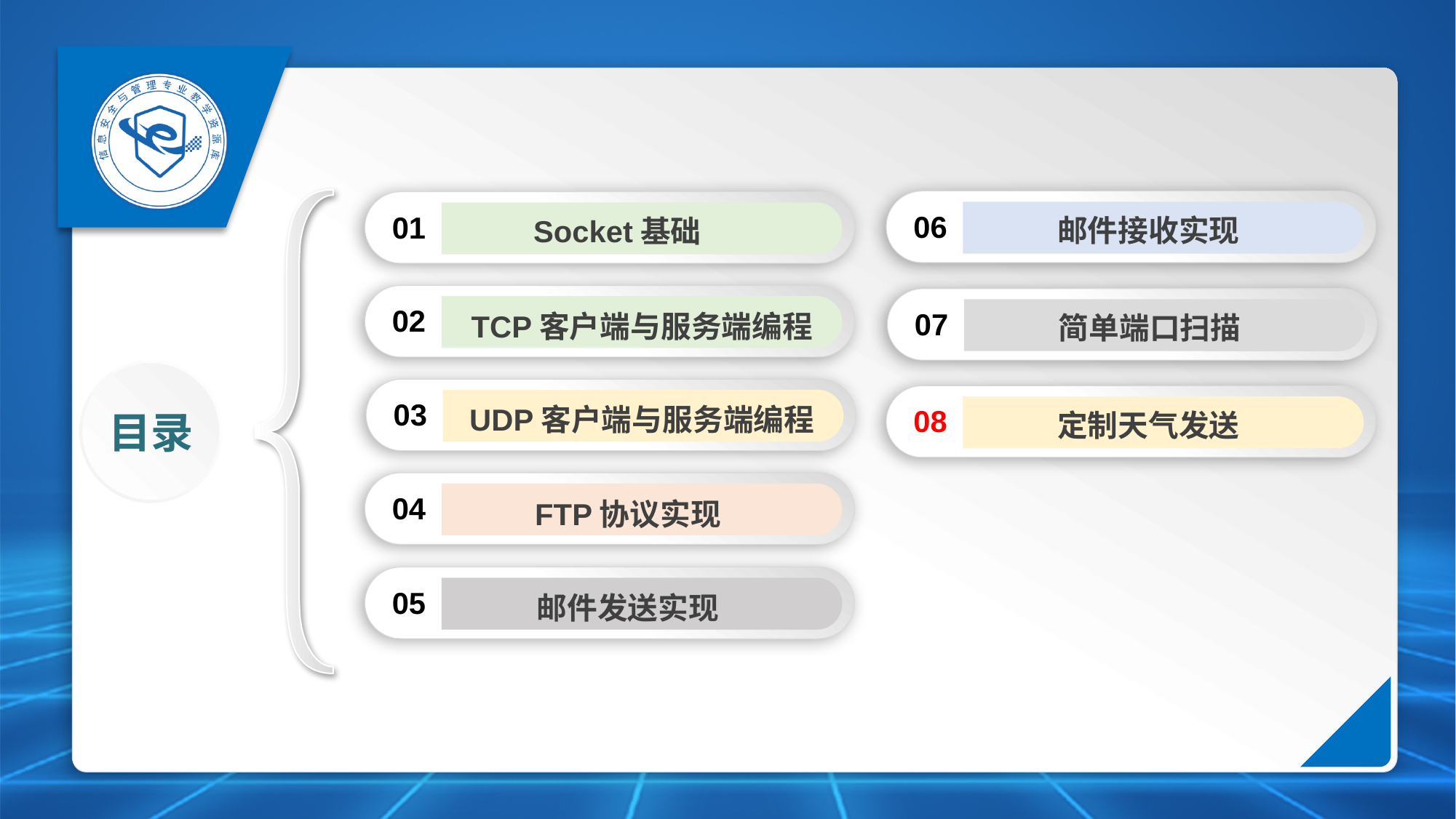

06
邮件接收实现

01
Socket基础

02
TCP客户端与服务端编程

07
简单端口扫描

03
UDP客户端与服务端编程

08
定制天气发送
目录

04
FTP协议实现

05
邮件发送实现